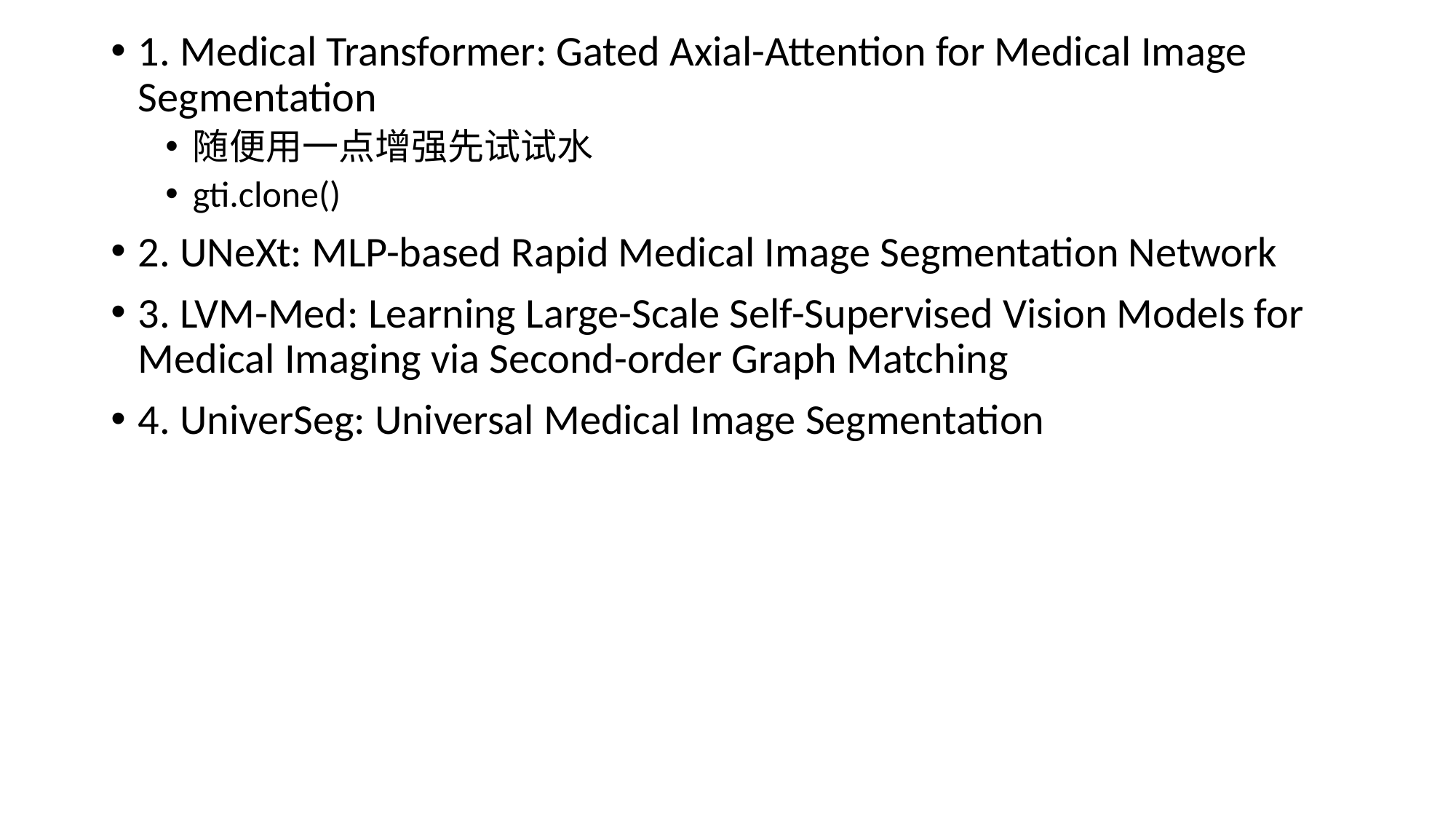

1. Medical Transformer: Gated Axial-Attention for Medical Image Segmentation
随便用一点增强先试试水
gti.clone()
2. UNeXt: MLP-based Rapid Medical Image Segmentation Network
3. LVM-Med: Learning Large-Scale Self-Supervised Vision Models for Medical Imaging via Second-order Graph Matching
4. UniverSeg: Universal Medical Image Segmentation